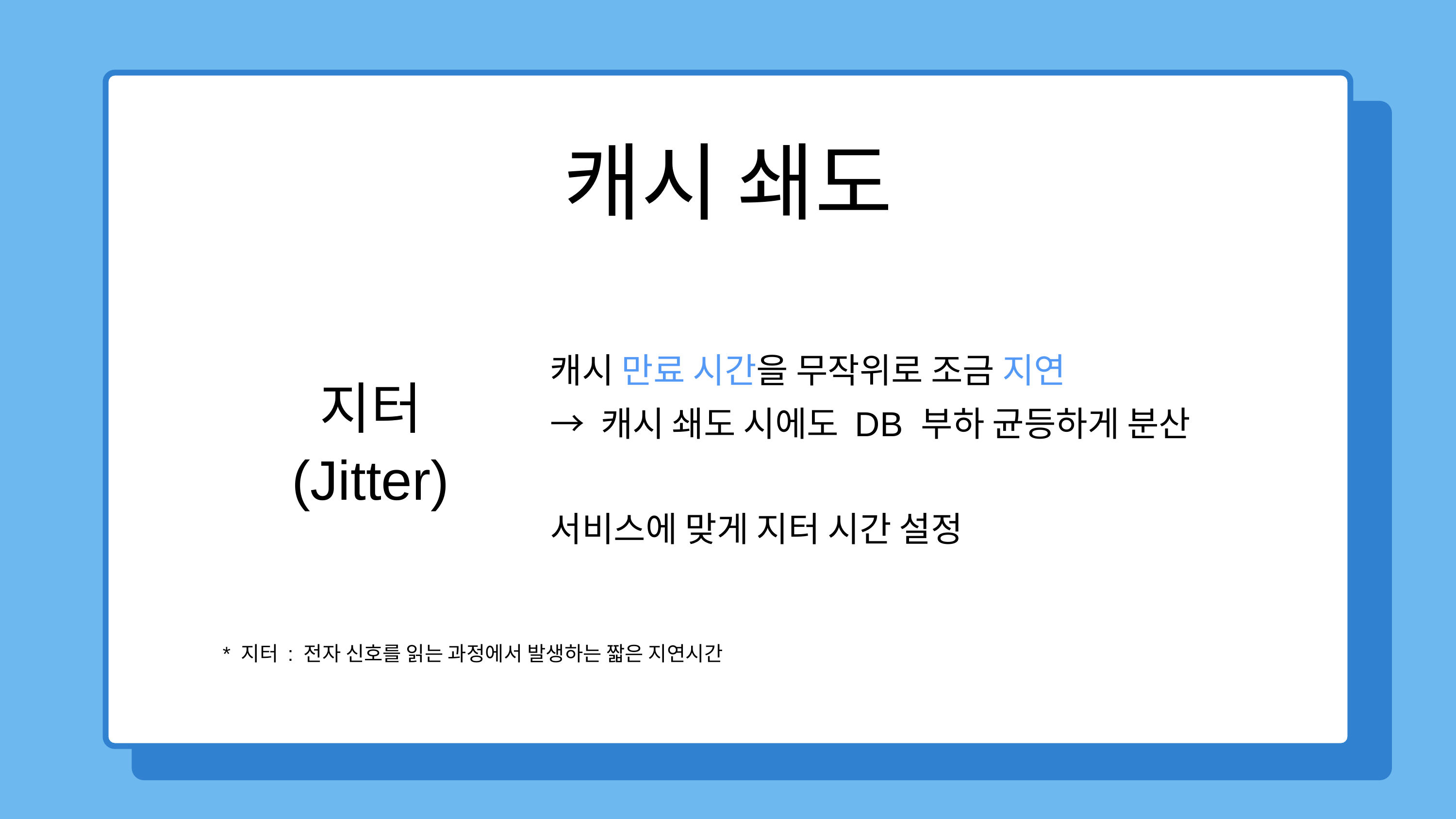

캐시 쇄도
캐시 만료 시간을 무작위로 조금 지연
→ 캐시 쇄도 시에도 DB 부하 균등하게 분산
지터
(Jitter)
서비스에 맞게 지터 시간 설정
 * 지터 : 전자 신호를 읽는 과정에서 발생하는 짧은 지연시간